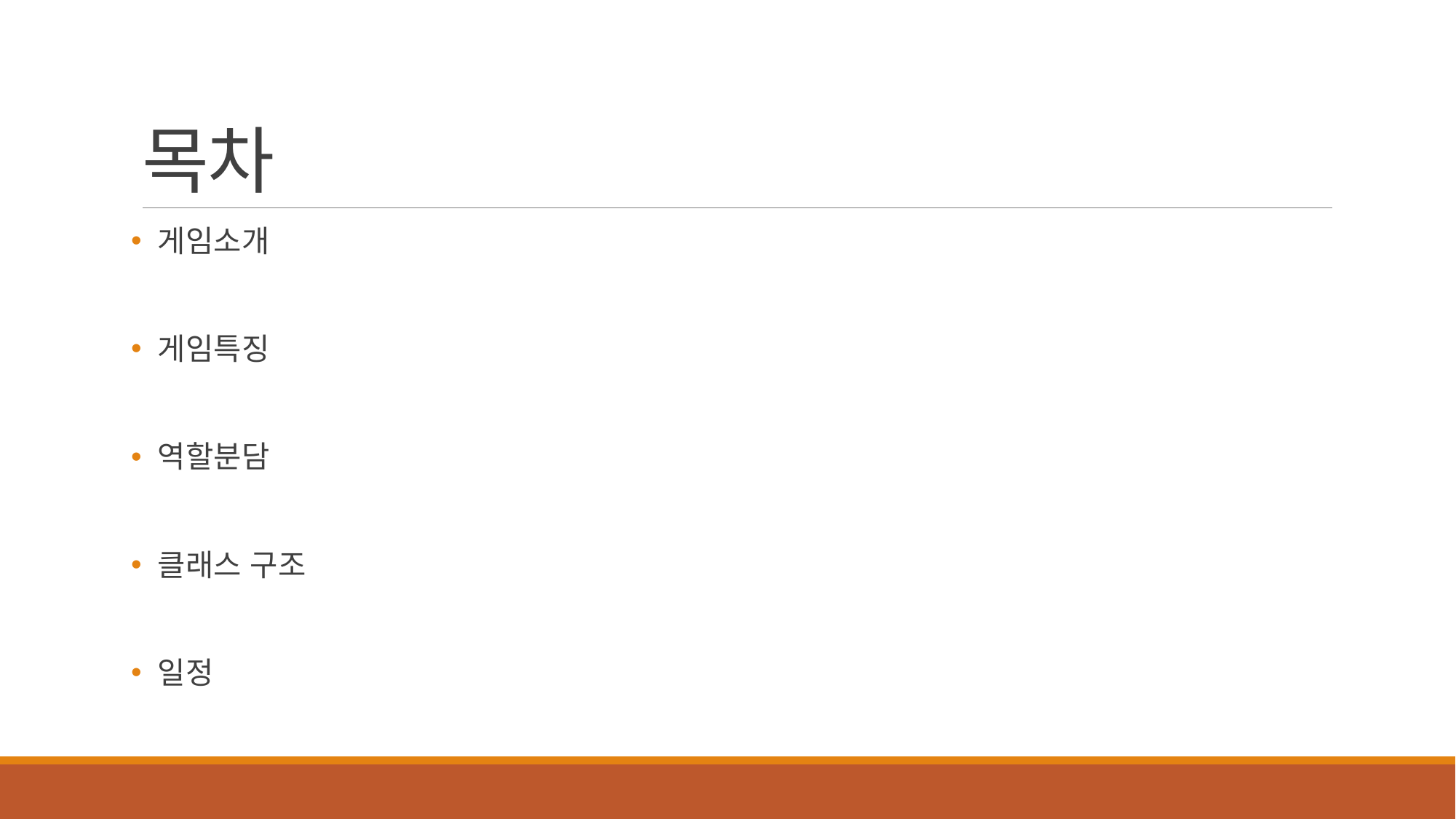

# 목차
 게임소개

 게임특징

 역할분담

 클래스 구조

 일정